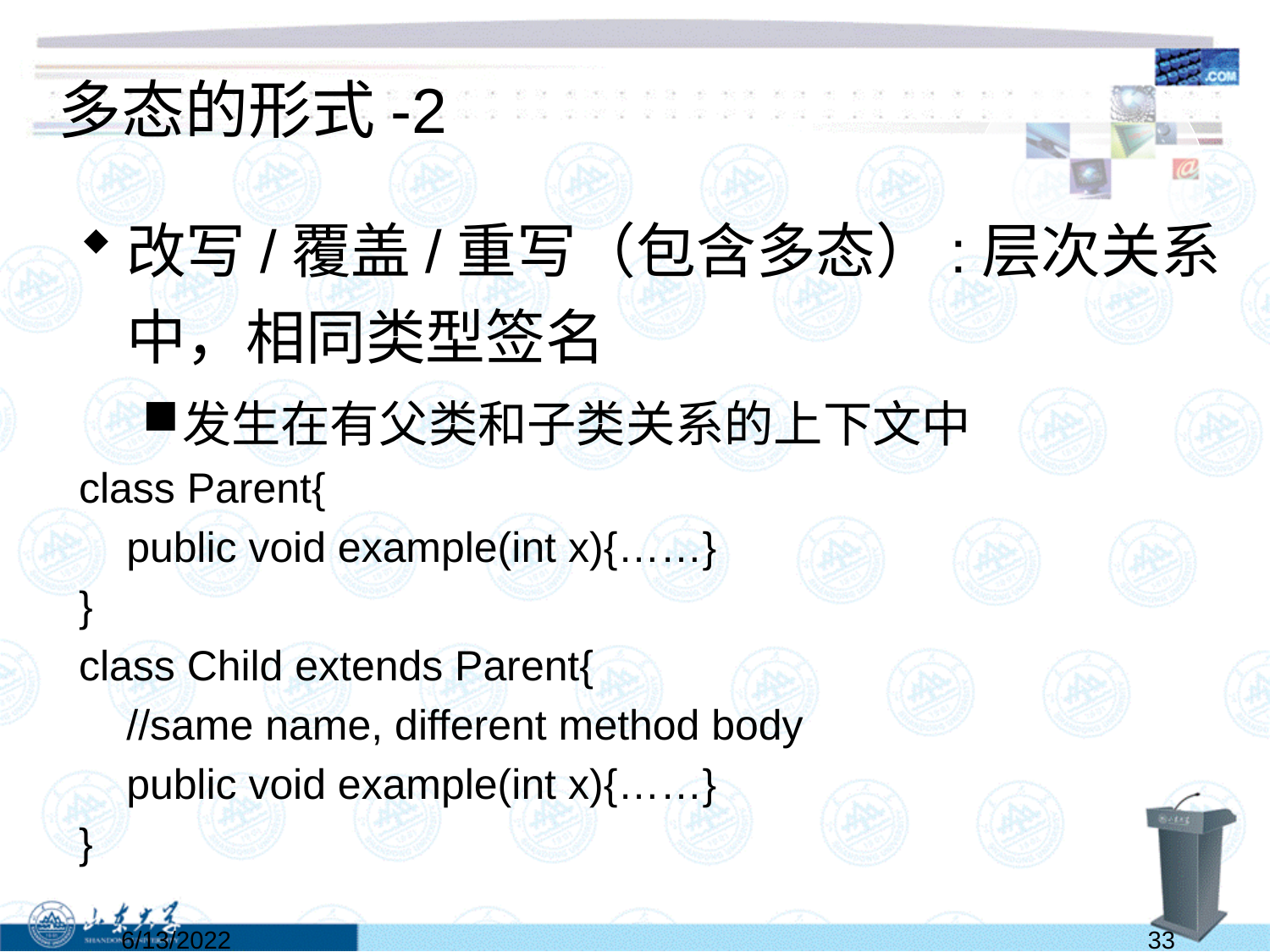

# 多态的形式-2
改写/覆盖/重写（包含多态）:层次关系中，相同类型签名
发生在有父类和子类关系的上下文中
class Parent{
	public void example(int x){……}
}
class Child extends Parent{
	//same name, different method body
	public void example(int x){……}
}
6/13/2022
33